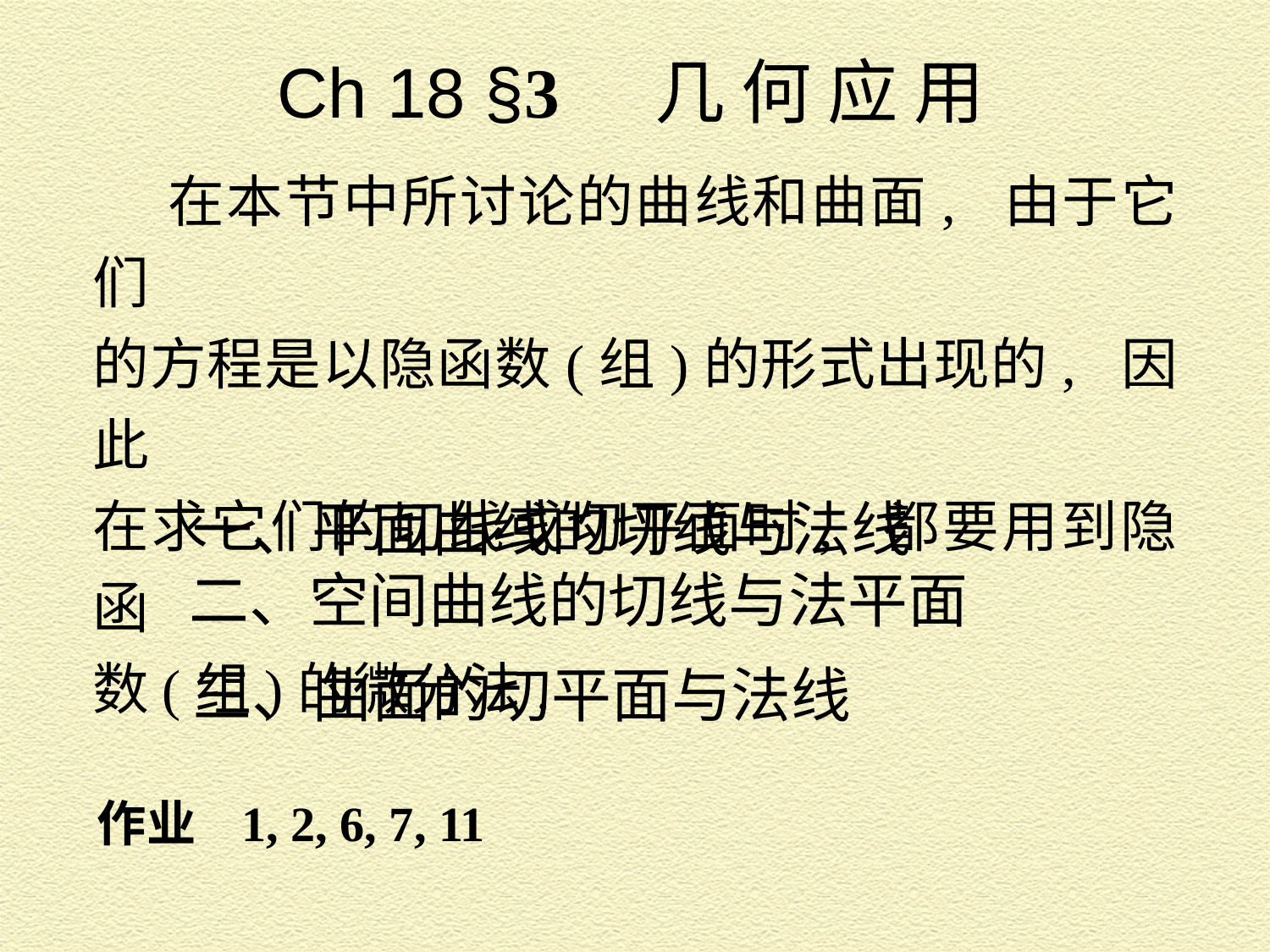

Ch 18 §3    几 何 应 用
    在本节中所讨论的曲线和曲面,  由于它们
的方程是以隐函数(组)的形式出现的,  因此
在求它们的切线或切平面时,  都要用到隐函
数(组)的微分法.
一、平面曲线的切线与法线
二、空间曲线的切线与法平面
三、曲面的切平面与法线
作业   1, 2, 6, 7, 11